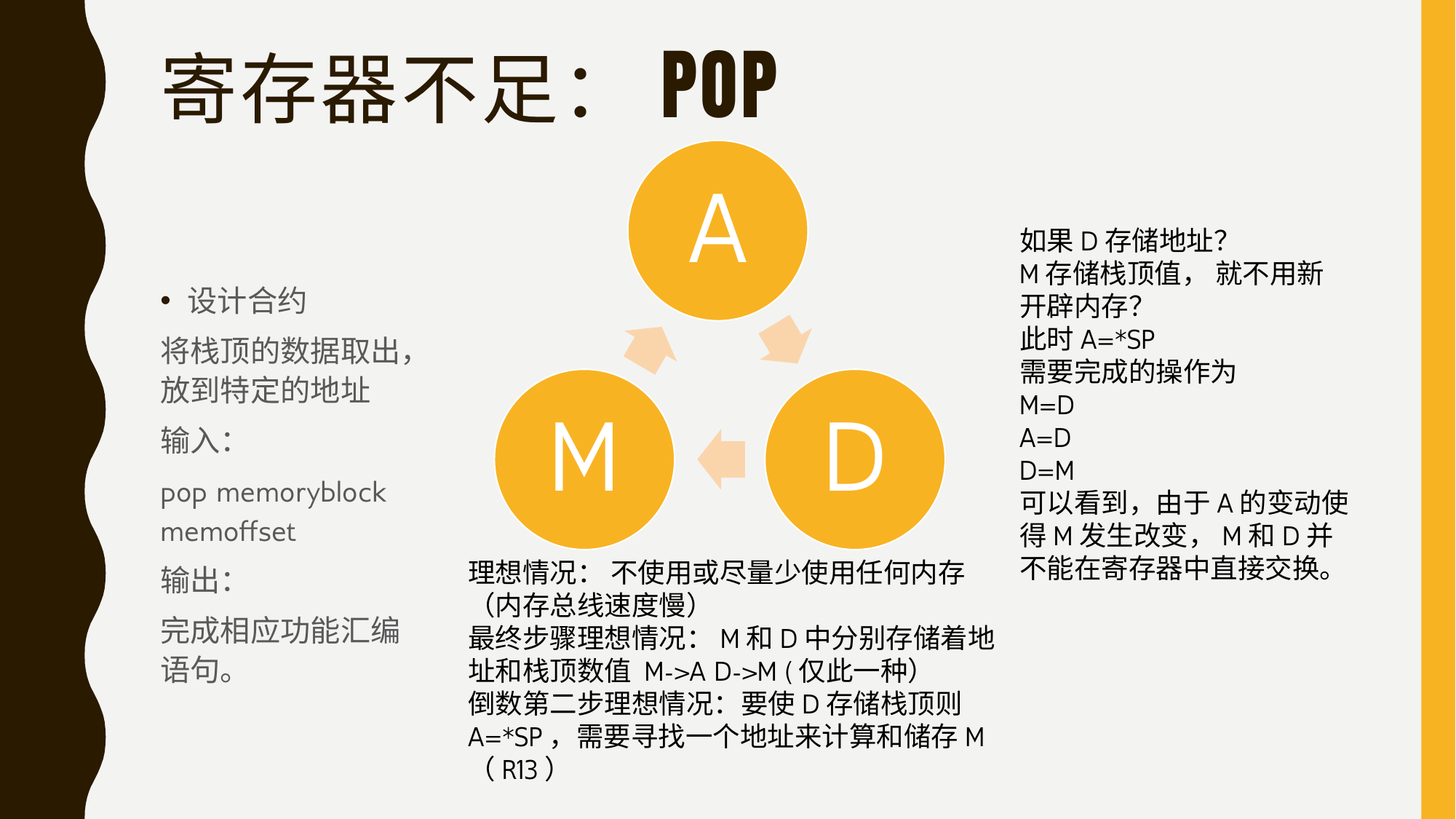

# 寄存器不足：POP
A

D

M

如果D存储地址？
M存储栈顶值， 就不用新开辟内存？
此时A=*SP
需要完成的操作为
M=D
A=D
D=M
可以看到，由于A的变动使得M发生改变，M和D并不能在寄存器中直接交换。
设计合约
将栈顶的数据取出，放到特定的地址
输入：
pop memoryblock memoffset
输出：
完成相应功能汇编语句。
理想情况： 不使用或尽量少使用任何内存（内存总线速度慢）
最终步骤理想情况：M和D中分别存储着地址和栈顶数值 M->A D->M (仅此一种）
倒数第二步理想情况：要使D存储栈顶则A=*SP，需要寻找一个地址来计算和储存M
（R13）